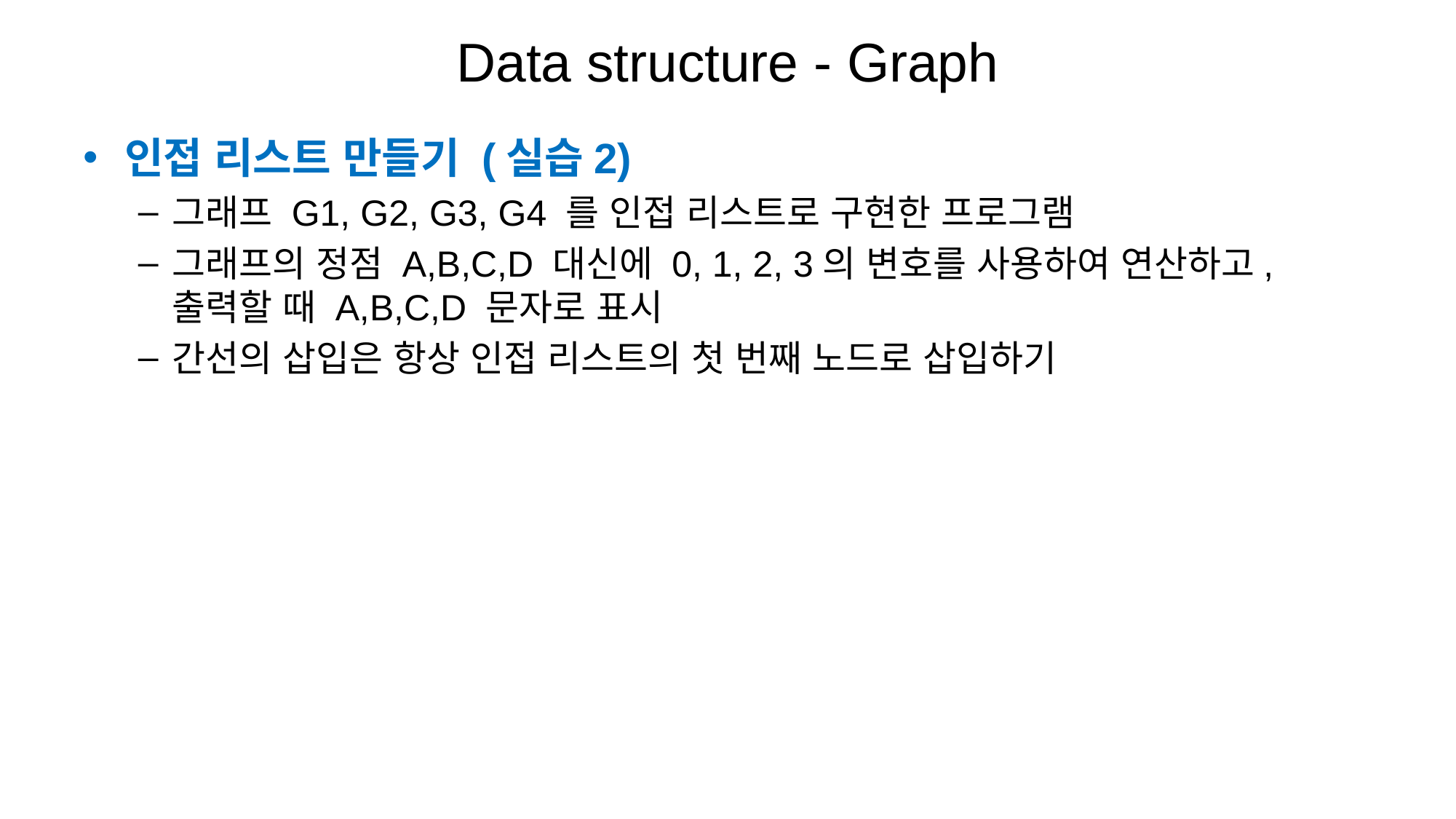

# Data structure - Graph
인접 리스트 만들기 (실습2)
그래프 G1, G2, G3, G4 를 인접 리스트로 구현한 프로그램
그래프의 정점 A,B,C,D 대신에 0, 1, 2, 3의 변호를 사용하여 연산하고, 출력할 때 A,B,C,D 문자로 표시
간선의 삽입은 항상 인접 리스트의 첫 번째 노드로 삽입하기